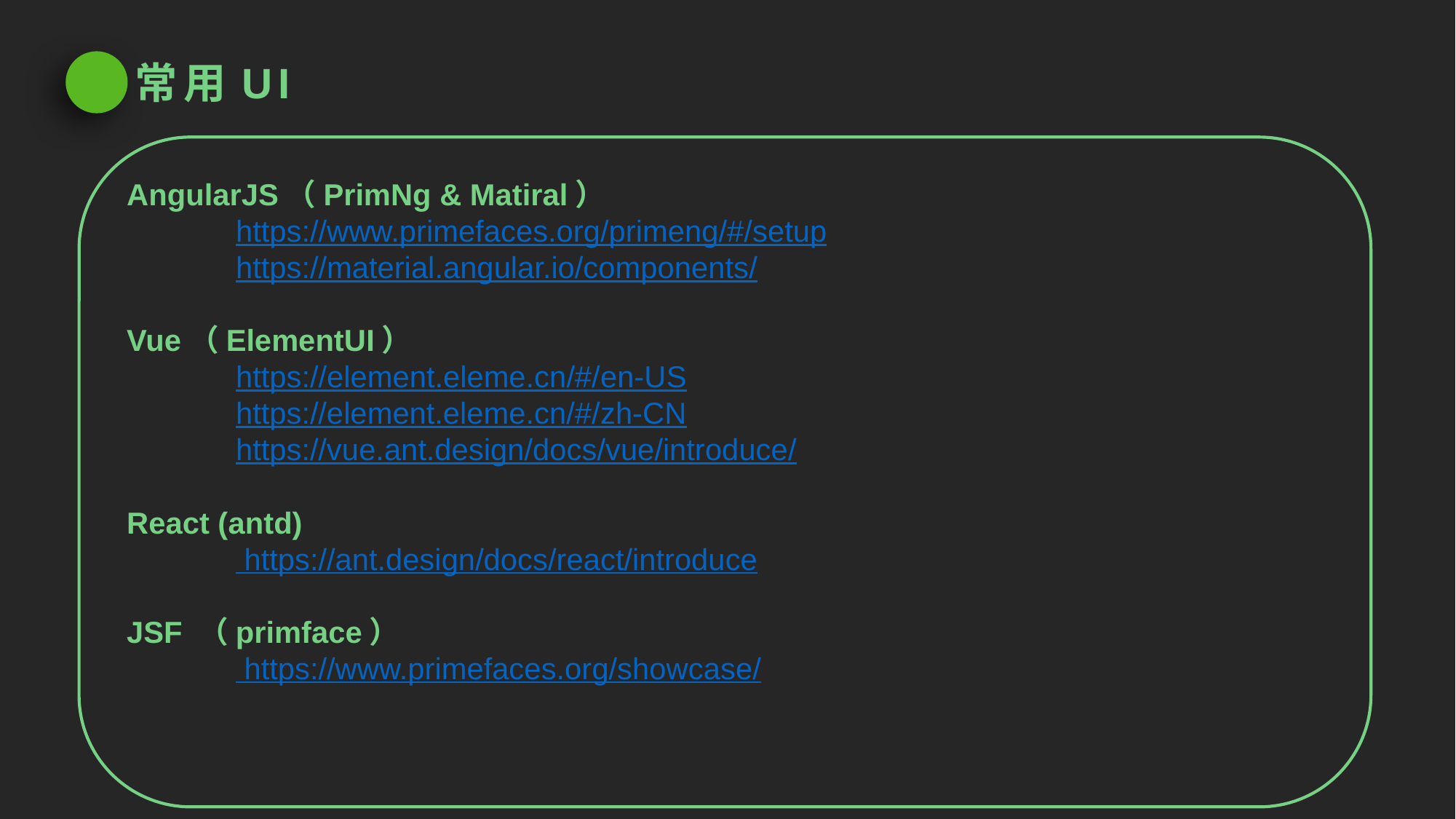

常用UI

AngularJS（PrimNg & Matiral）
	https://www.primefaces.org/primeng/#/setup
	https://material.angular.io/components/

Vue（ElementUI）
	https://element.eleme.cn/#/en-US
	https://element.eleme.cn/#/zh-CN
	https://vue.ant.design/docs/vue/introduce/

React (antd)
	 https://ant.design/docs/react/introduce

JSF （primface）
	 https://www.primefaces.org/showcase/